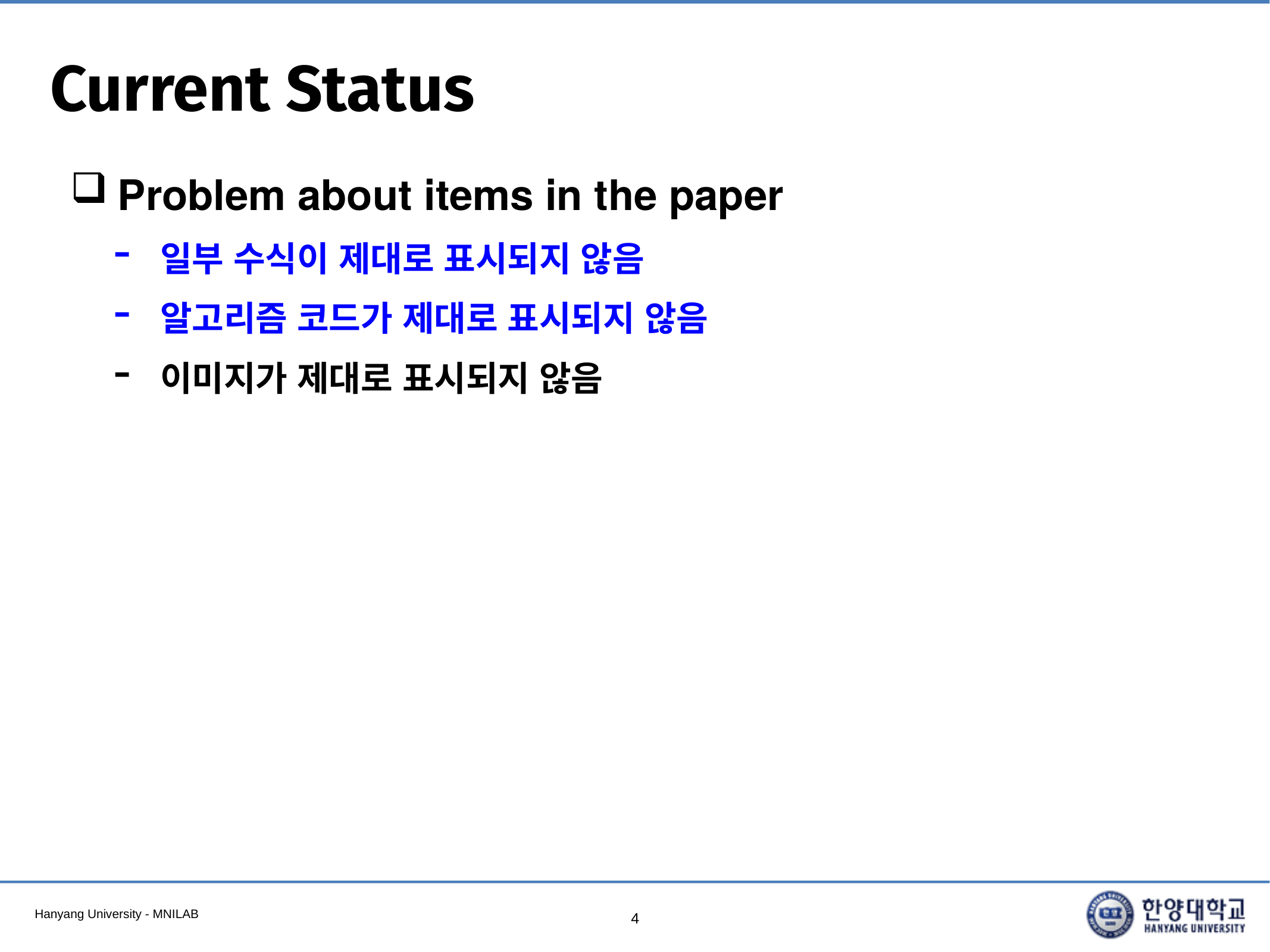

# Current Status
Problem about items in the paper
일부 수식이 제대로 표시되지 않음
알고리즘 코드가 제대로 표시되지 않음
이미지가 제대로 표시되지 않음

4